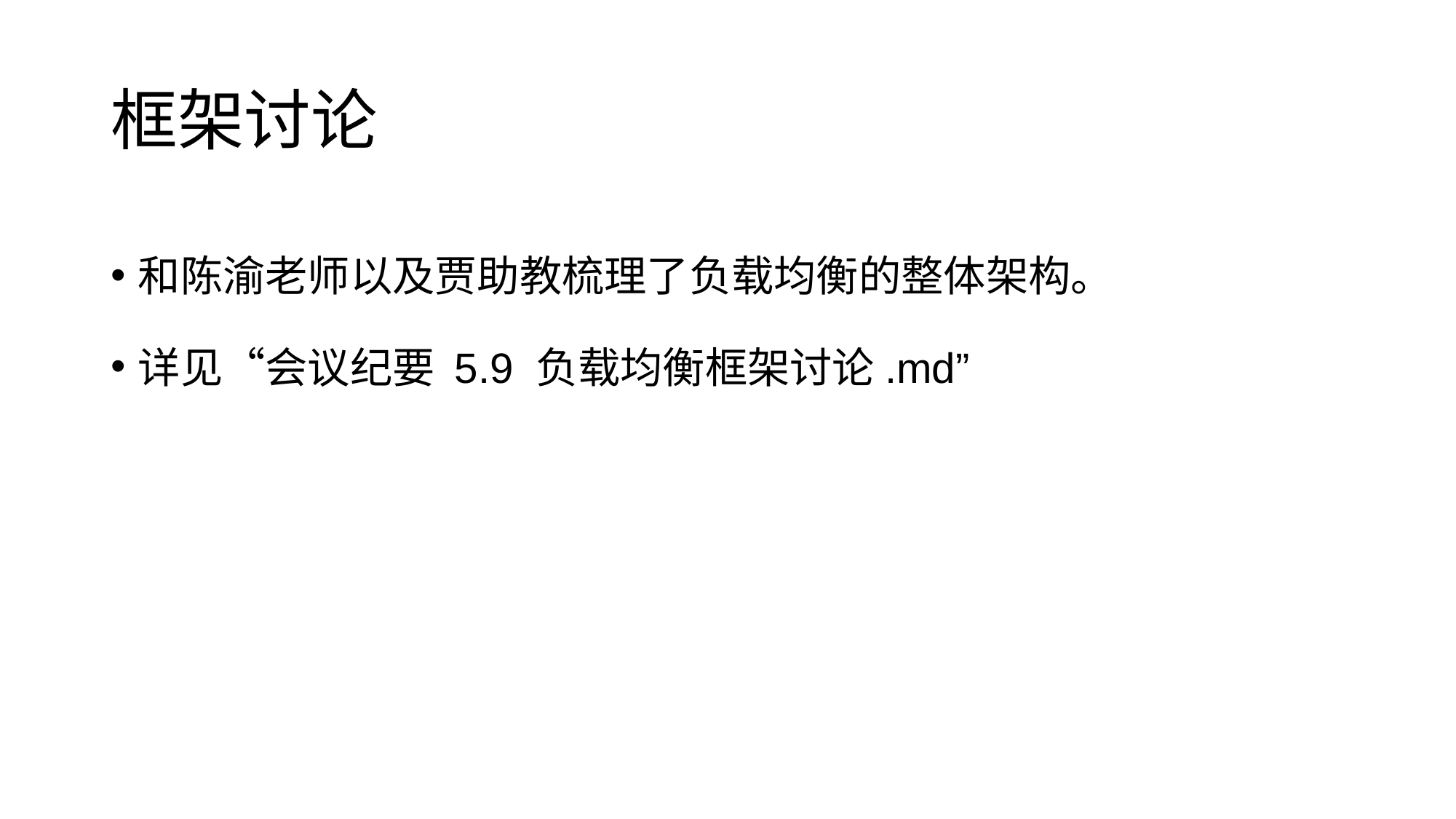

# 框架讨论
和陈渝老师以及贾助教梳理了负载均衡的整体架构。
详见“会议纪要 5.9 负载均衡框架讨论.md”